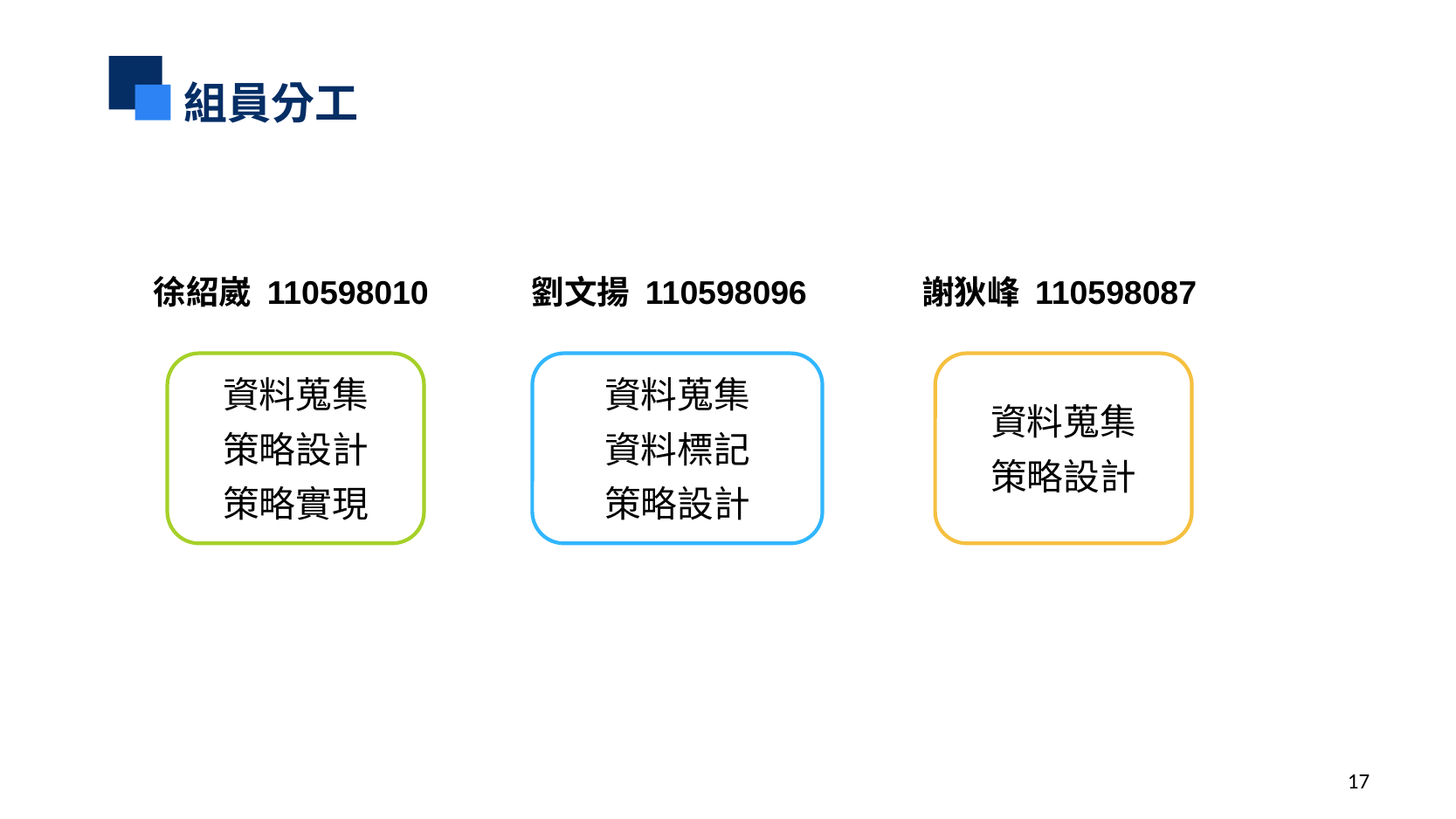

組員分工

徐紹崴 110598010
劉文揚 110598096
謝狄峰 110598087
資料蒐集
策略設計
策略實現
資料蒐集
資料標記
策略設計
資料蒐集
策略設計
17